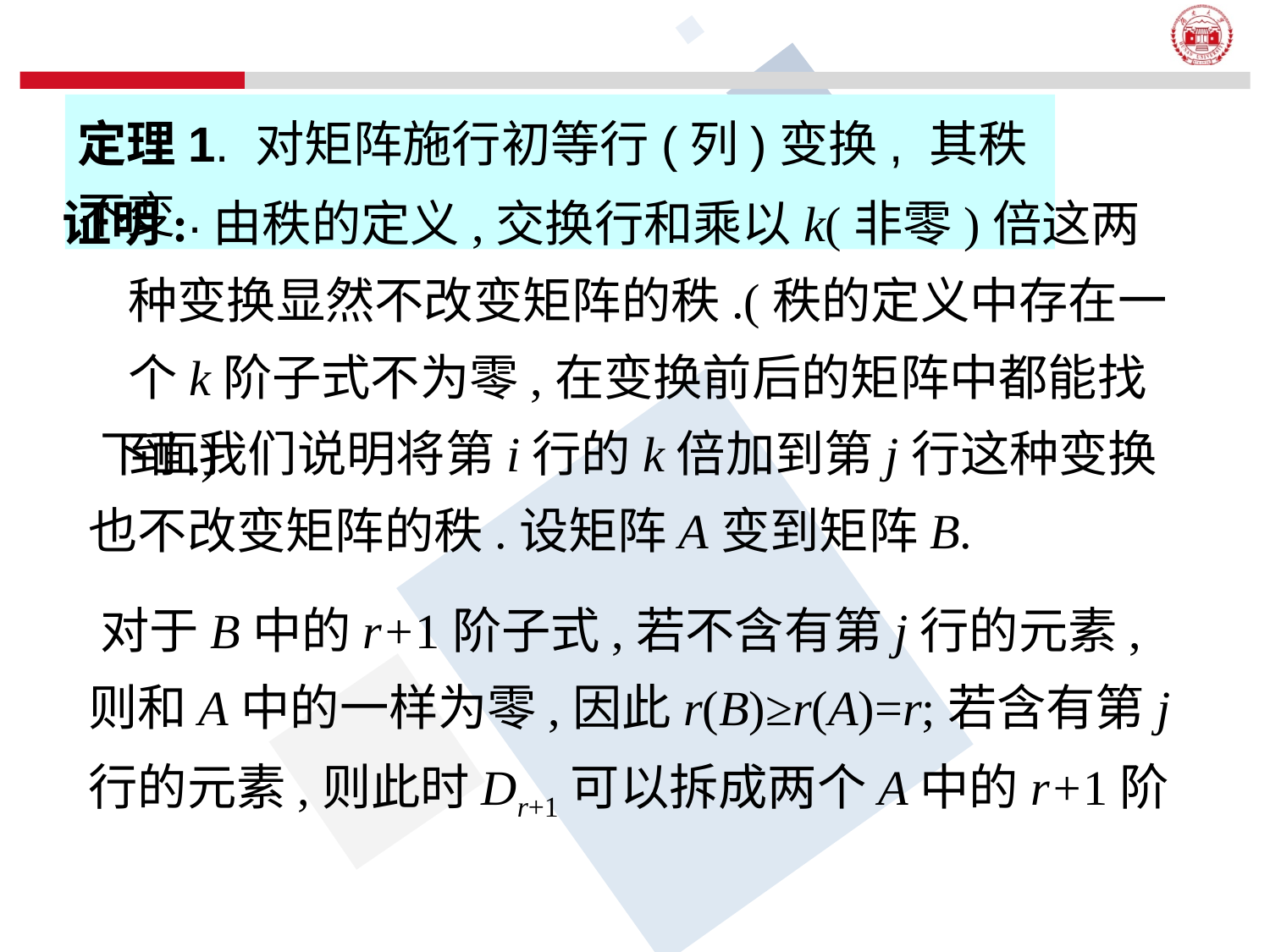

定理1. 对矩阵施行初等行(列)变换, 其秩不变.
证明: 由秩的定义,交换行和乘以k(非零)倍这两种变换显然不改变矩阵的秩.(秩的定义中存在一个k阶子式不为零,在变换前后的矩阵中都能找到.)
      下面我们说明将第i行的k倍加到第j行这种变换也不改变矩阵的秩.设矩阵A变到矩阵B.
      对于B中的r+1阶子式,若不含有第j行的元素,则和A中的一样为零,因此r(B)≥r(A)=r;若含有第j 行的元素,则此时Dr+1可以拆成两个A中的r+1阶